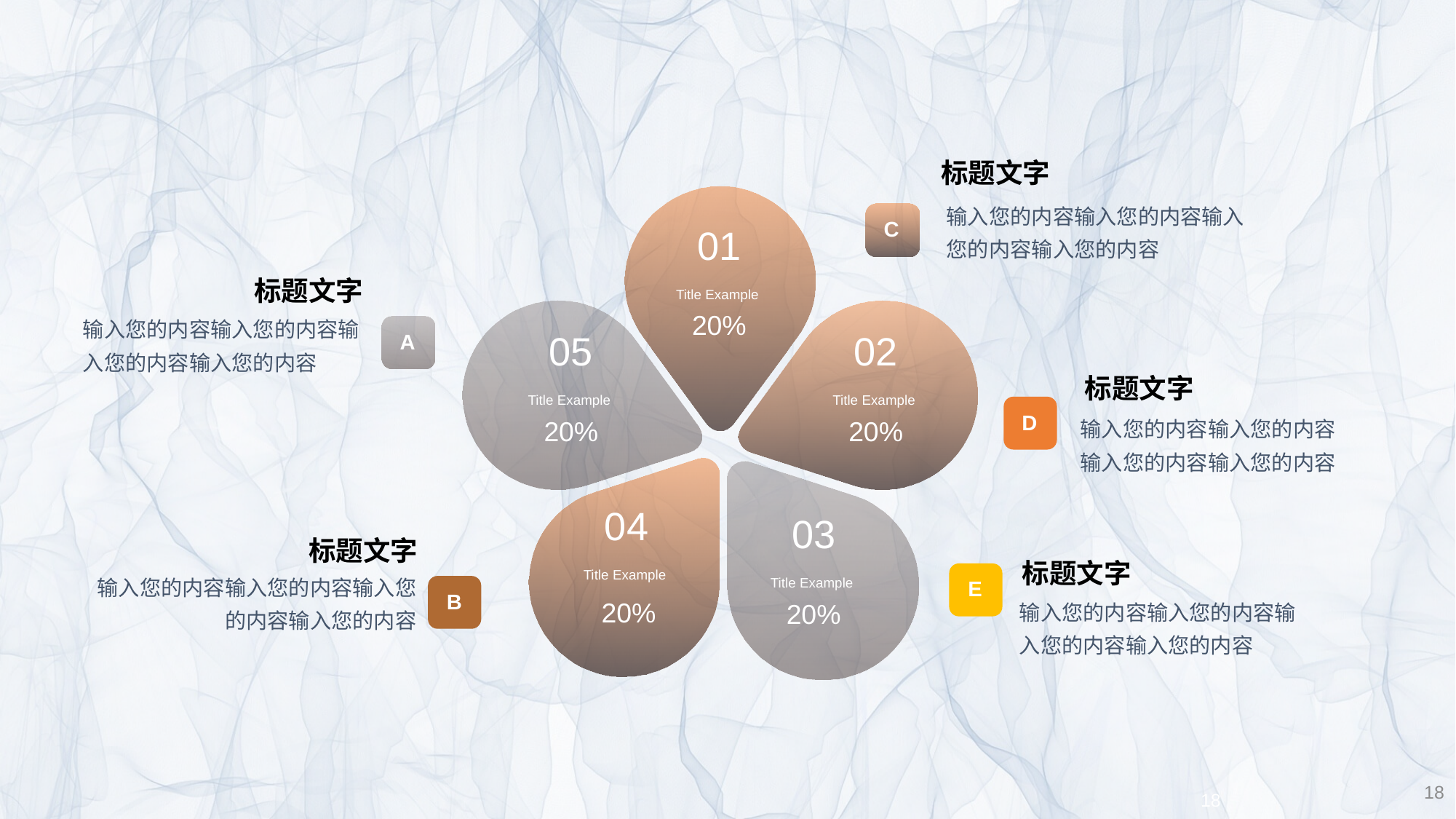

标题文字
输入您的内容输入您的内容输入您的内容输入您的内容

C

01
Title Example
20%
标题文字
输入您的内容输入您的内容输入您的内容输入您的内容

A

02
Title Example
20%

05
Title Example
20%
标题文字

D
输入您的内容输入您的内容输入您的内容输入您的内容

04
Title Example
20%

03
Title Example
20%
标题文字
输入您的内容输入您的内容输入您的内容输入您的内容

B
标题文字

E
输入您的内容输入您的内容输入您的内容输入您的内容
18
18